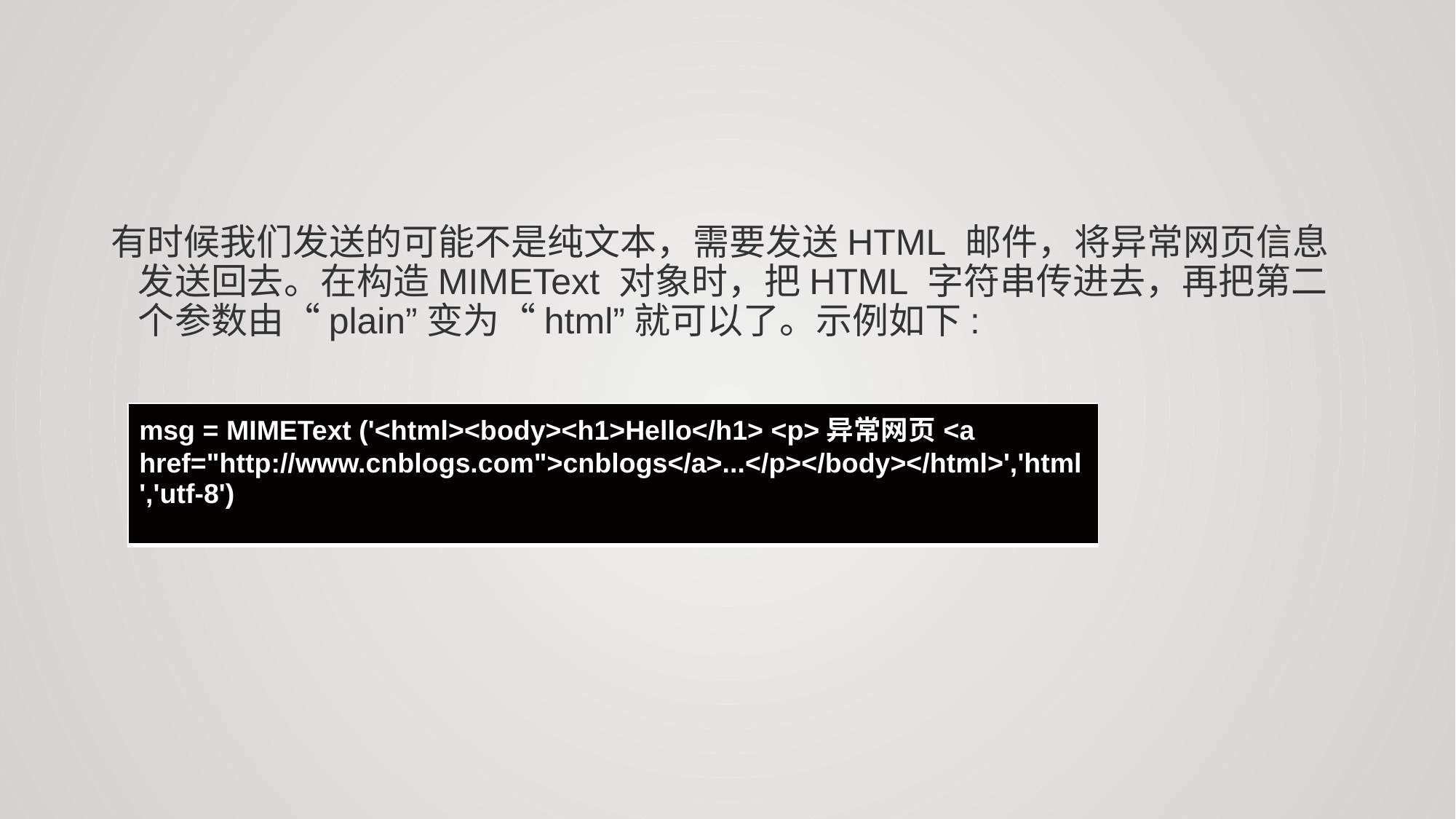

有时候我们发送的可能不是纯文本，需要发送HTML 邮件，将异常网页信息发送回去。在构造MIMEText 对象时，把HTML 字符串传进去，再把第二个参数由“plain”变为“html”就可以了。示例如下:

| msg = MIMEText ('<html><body><h1>Hello</h1> <p>异常网页<a href="http://www.cnblogs.com">cnblogs</a>...</p></body></html>','html','utf-8') |
| --- |